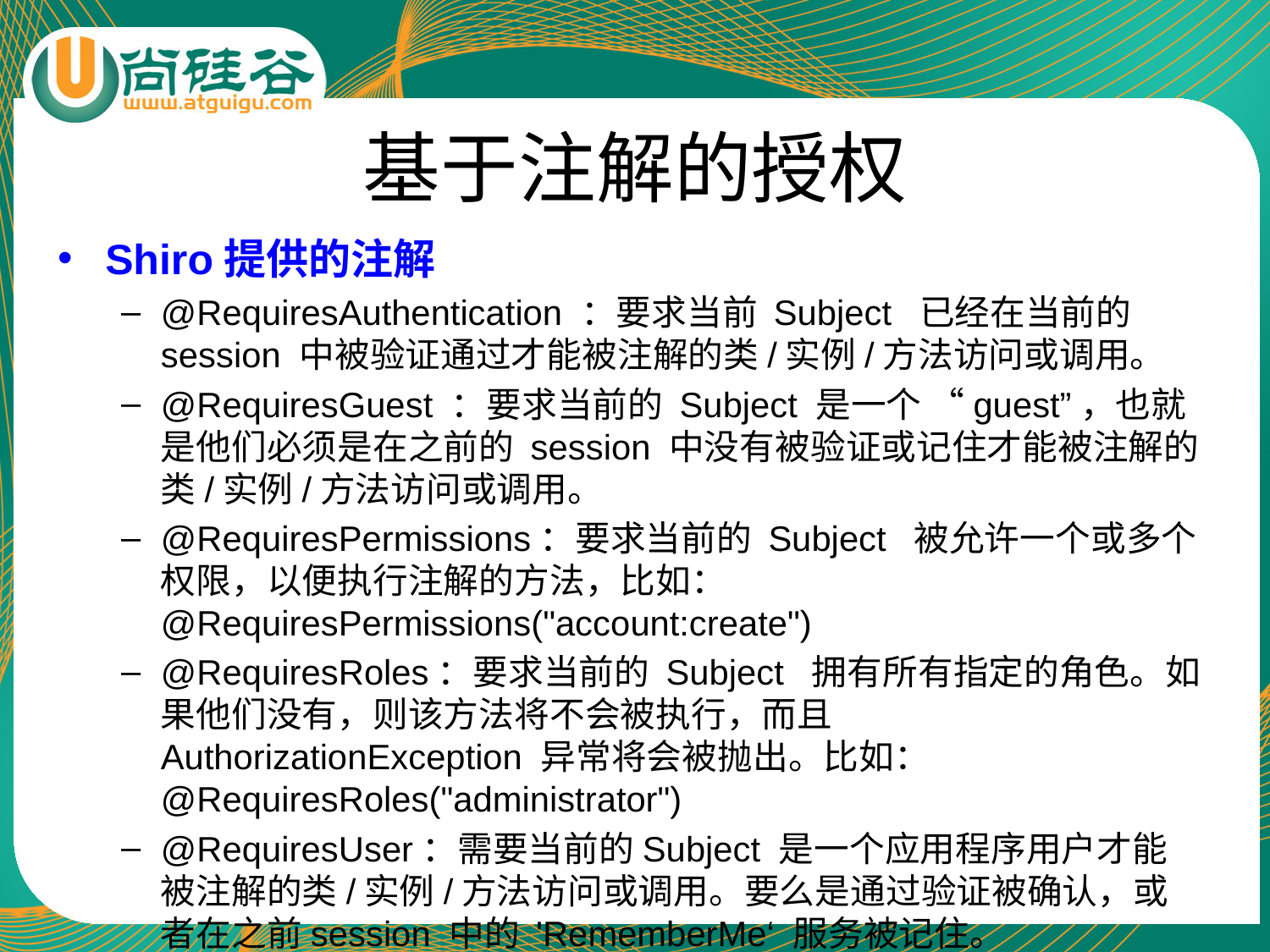

# 基于注解的授权
Shiro提供的注解
@RequiresAuthentication ：要求当前 Subject  已经在当前的session 中被验证通过才能被注解的类/实例/方法访问或调用。
@RequiresGuest ：要求当前的 Subject 是一个 “guest”，也就是他们必须是在之前的 session 中没有被验证或记住才能被注解的类/实例/方法访问或调用。
@RequiresPermissions：要求当前的 Subject  被允许一个或多个权限，以便执行注解的方法，比如：@RequiresPermissions("account:create")
@RequiresRoles：要求当前的 Subject  拥有所有指定的角色。如果他们没有，则该方法将不会被执行，而且 AuthorizationException 异常将会被抛出。比如：@RequiresRoles("administrator")
@RequiresUser：需要当前的Subject 是一个应用程序用户才能被注解的类/实例/方法访问或调用。要么是通过验证被确认，或者在之前session 中的 'RememberMe‘ 服务被记住。